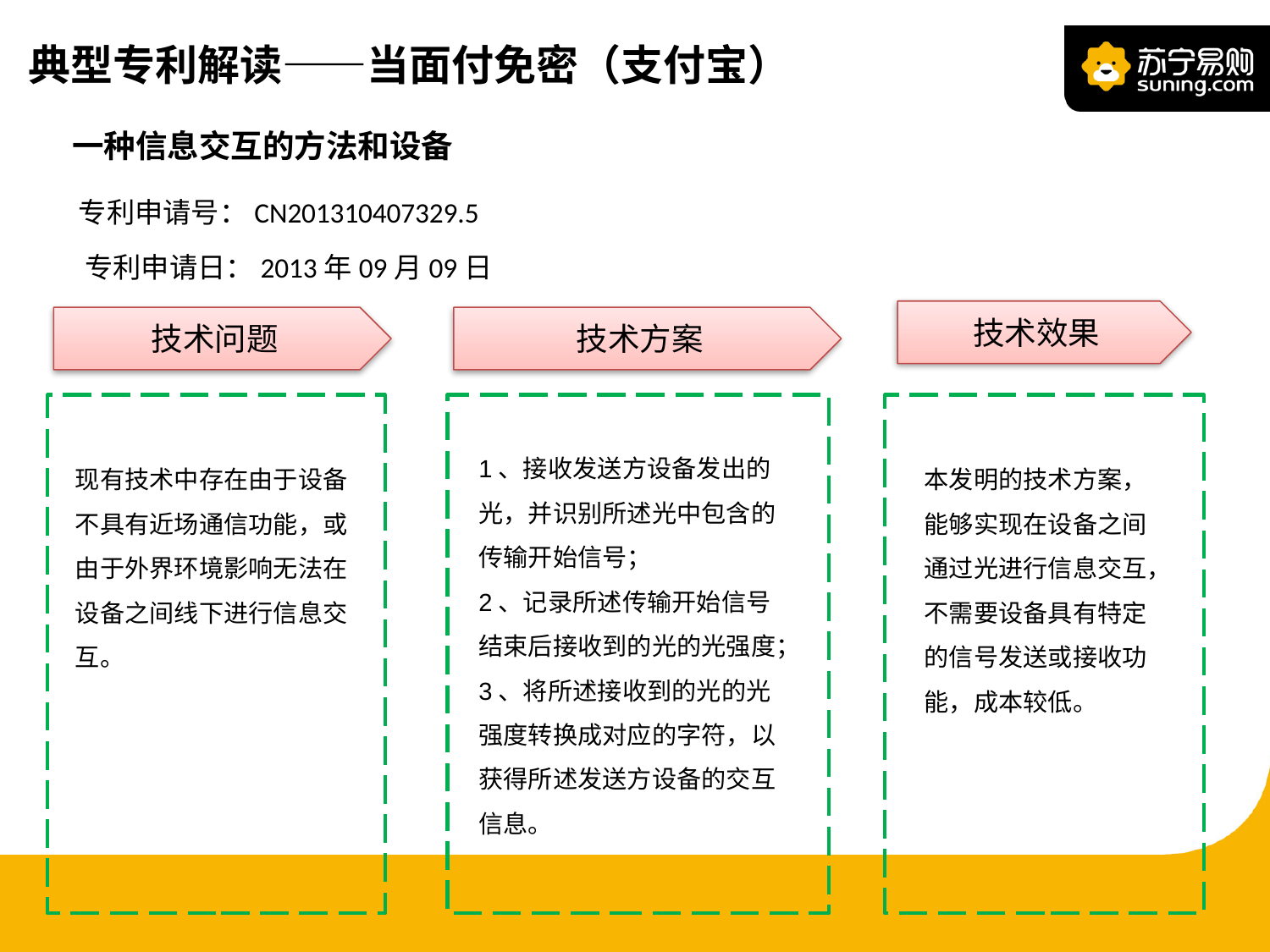

典型专利解读——当面付免密（支付宝）
一种信息交互的方法和设备
专利申请号：CN201310407329.5
专利申请日：2013年09月09日
技术效果
技术问题
技术方案

1、接收发送方设备发出的光，并识别所述光中包含的传输开始信号；
2、记录所述传输开始信号结束后接收到的光的光强度；
3、将所述接收到的光的光强度转换成对应的字符，以获得所述发送方设备的交互信息。
现有技术中存在由于设备不具有近场通信功能，或由于外界环境影响无法在设备之间线下进行信息交互。
本发明的技术方案，能够实现在设备之间通过光进行信息交互，不需要设备具有特定的信号发送或接收功能，成本较低。